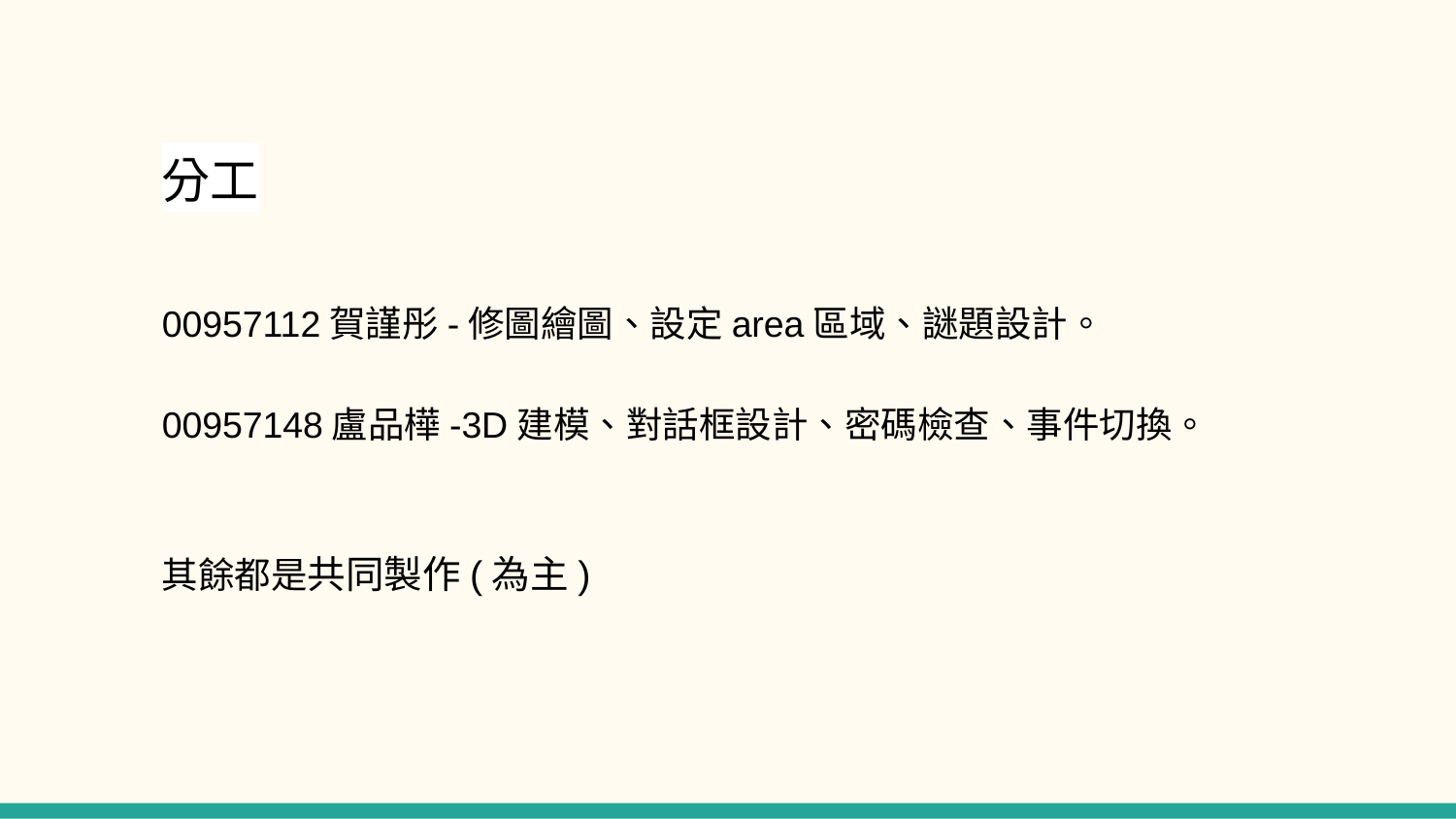

# 分工
00957112賀謹彤-修圖繪圖、設定area區域、謎題設計。
00957148盧品樺-3D建模、對話框設計、密碼檢查、事件切換。

其餘都是共同製作(為主)